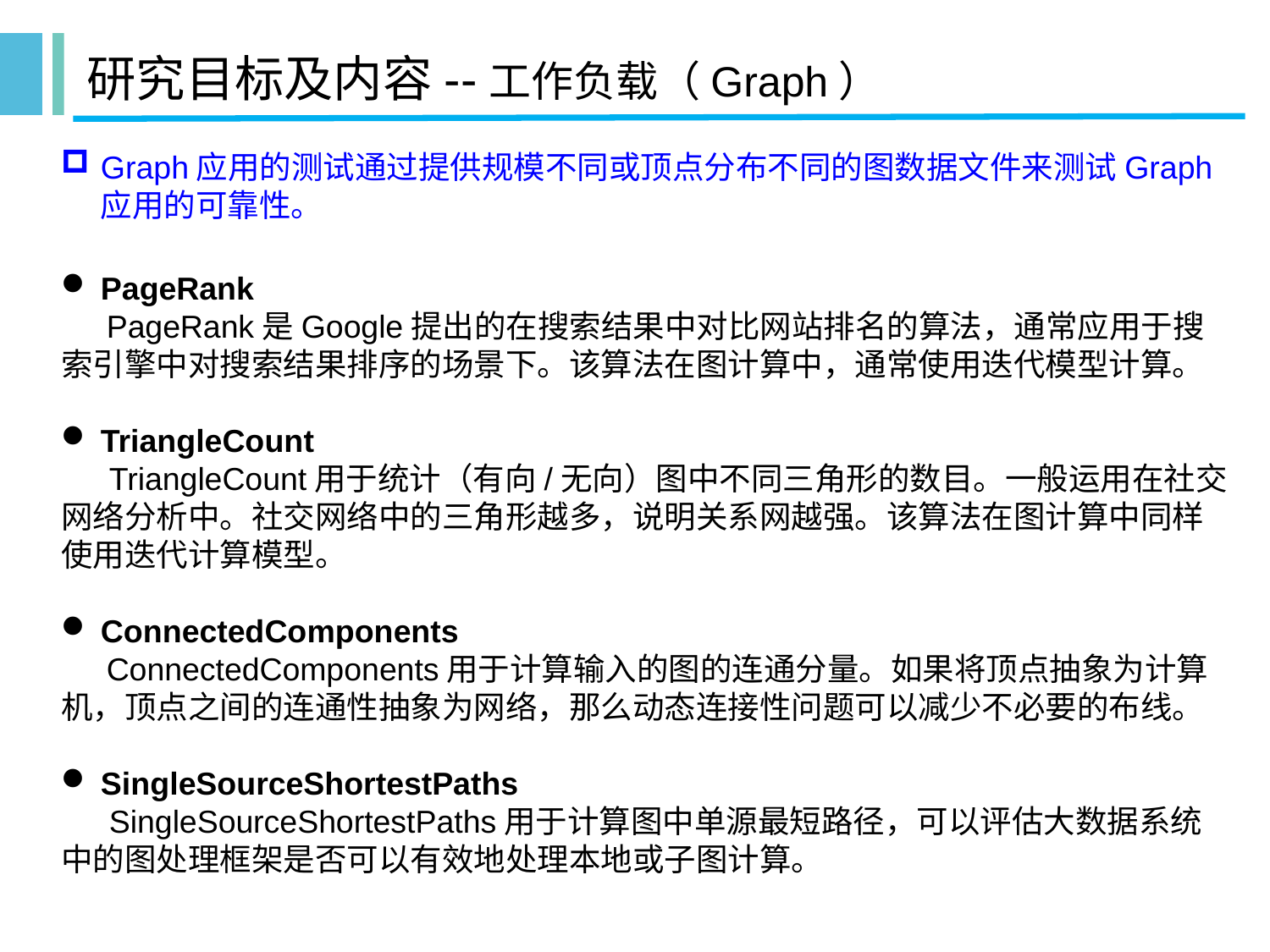

# 研究目标及内容--工作负载（Graph）
Graph应用的测试通过提供规模不同或顶点分布不同的图数据文件来测试Graph应用的可靠性。
PageRank
PageRank是Google提出的在搜索结果中对比网站排名的算法，通常应用于搜索引擎中对搜索结果排序的场景下。该算法在图计算中，通常使用迭代模型计算。

TriangleCount
TriangleCount用于统计（有向/无向）图中不同三角形的数目。一般运用在社交网络分析中。社交网络中的三角形越多，说明关系网越强。该算法在图计算中同样使用迭代计算模型。

ConnectedComponents
ConnectedComponents用于计算输入的图的连通分量。如果将顶点抽象为计算机，顶点之间的连通性抽象为网络，那么动态连接性问题可以减少不必要的布线。

SingleSourceShortestPaths
SingleSourceShortestPaths用于计算图中单源最短路径，可以评估大数据系统中的图处理框架是否可以有效地处理本地或子图计算。